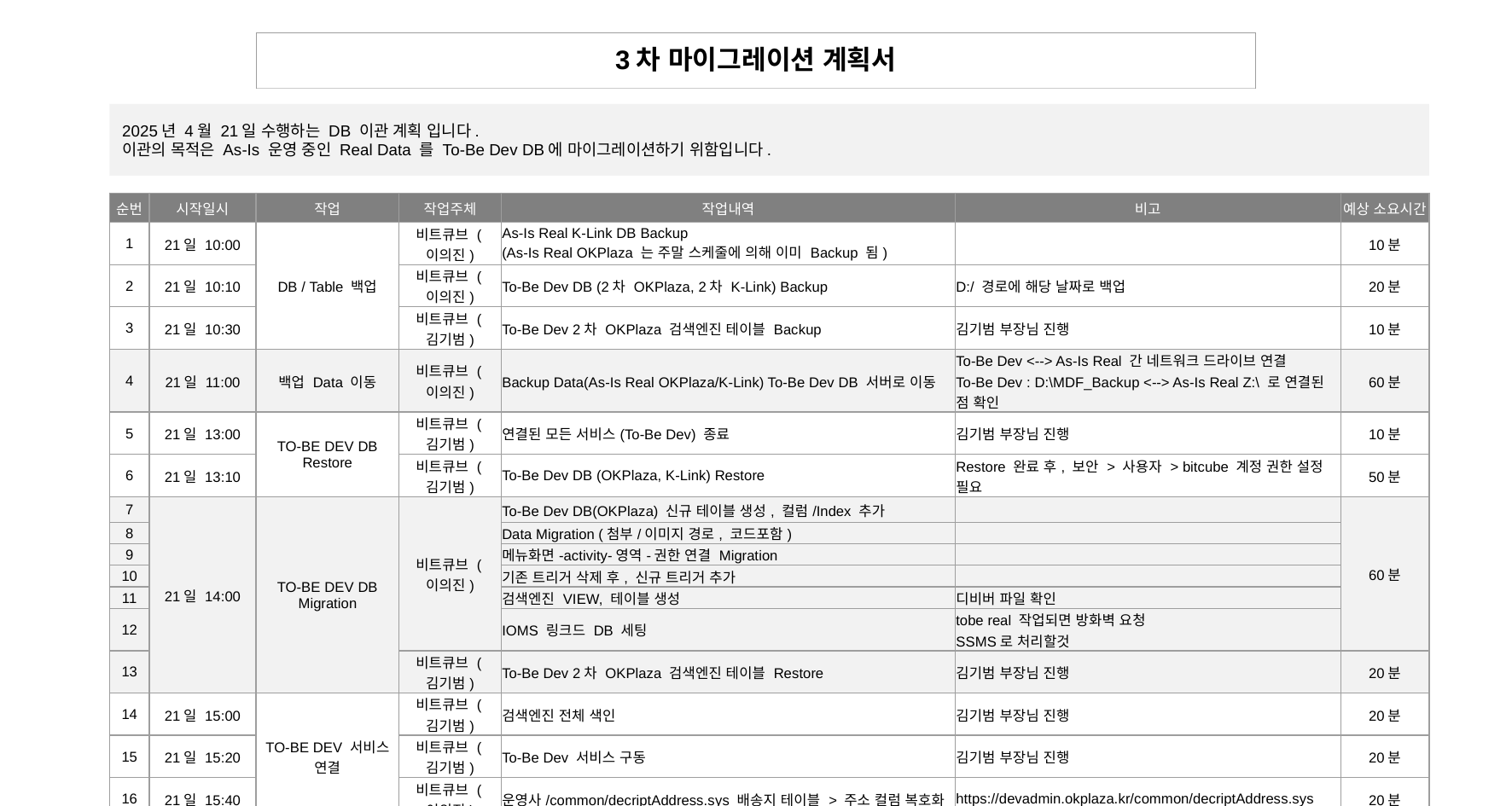

| 3차 마이그레이션 계획서 |
| --- |
2025년 4월 21일 수행하는 DB 이관 계획 입니다.
이관의 목적은 As-Is 운영 중인 Real Data 를 To-Be Dev DB에 마이그레이션하기 위함입니다.
| 순번 | 시작일시 | 작업 | 작업주체 | 작업내역 | 비고 | 예상 소요시간 |
| --- | --- | --- | --- | --- | --- | --- |
| 1 | 21일 10:00 | DB / Table 백업 | 비트큐브 (이의진) | As-Is Real K-Link DB Backup (As-Is Real OKPlaza 는 주말 스케줄에 의해 이미 Backup 됨) |  | 10분 |
| 2 | 21일 10:10 |  | 비트큐브 (이의진) | To-Be Dev DB (2차 OKPlaza, 2차 K-Link) Backup | D:/ 경로에 해당 날짜로 백업 | 20분 |
| 3 | 21일 10:30 |  | 비트큐브 (김기범) | To-Be Dev 2차 OKPlaza 검색엔진 테이블 Backup | 김기범 부장님 진행 | 10분 |
| 4 | 21일 11:00 | 백업 Data 이동 | 비트큐브 (이의진) | Backup Data(As-Is Real OKPlaza/K-Link) To-Be Dev DB 서버로 이동 | To-Be Dev <--> As-Is Real 간 네트워크 드라이브 연결 To-Be Dev : D:\MDF\_Backup <--> As-Is Real Z:\ 로 연결된 점 확인 | 60분 |
| 5 | 21일 13:00 | TO-BE DEV DB Restore | 비트큐브 (김기범) | 연결된 모든 서비스(To-Be Dev) 종료 | 김기범 부장님 진행 | 10분 |
| 6 | 21일 13:10 |  | 비트큐브 (김기범) | To-Be Dev DB (OKPlaza, K-Link) Restore | Restore 완료 후, 보안 > 사용자 > bitcube 계정 권한 설정 필요 | 50분 |
| 7 | 21일 14:00 | TO-BE DEV DB Migration | 비트큐브 (이의진) | To-Be Dev DB(OKPlaza) 신규 테이블 생성, 컬럼/Index 추가 |  | 60분 |
| 8 |  |  |  | Data Migration (첨부/이미지 경로, 코드포함) |  |  |
| 9 |  |  |  | 메뉴화면-activity-영역-권한 연결 Migration |  |  |
| 10 |  |  |  | 기존 트리거 삭제 후, 신규 트리거 추가 |  |  |
| 11 |  |  |  | 검색엔진 VIEW, 테이블 생성 | 디비버 파일 확인 |  |
| 12 |  |  |  | IOMS 링크드 DB 세팅 | tobe real 작업되면 방화벽 요청 SSMS로 처리할것 |  |
| 13 |  |  | 비트큐브 (김기범) | To-Be Dev 2차 OKPlaza 검색엔진 테이블 Restore | 김기범 부장님 진행 | 20분 |
| 14 | 21일 15:00 | TO-BE DEV 서비스 연결 | 비트큐브 (김기범) | 검색엔진 전체 색인 | 김기범 부장님 진행 | 20분 |
| 15 | 21일 15:20 |  | 비트큐브 (김기범) | To-Be Dev 서비스 구동 | 김기범 부장님 진행 | 20분 |
| 16 | 21일 15:40 |  | 비트큐브 (이의진) | 운영사/common/decriptAddress.sys 배송지 테이블 > 주소 컬럼 복호화 | https://devadmin.okplaza.kr/common/decriptAddress.sys | 20분 |
| 17 | 21일 16:00 | TO-BE DEV 서비스 확인 | 비트큐브 (이의진) | To-Be Dev 서비스 확인 |  | 60분 |
| 18 | 21일 17:00 | 완료 | 비트큐브 (이의진) | To-Be Dev 서비스 테스트 완료 |  |  |